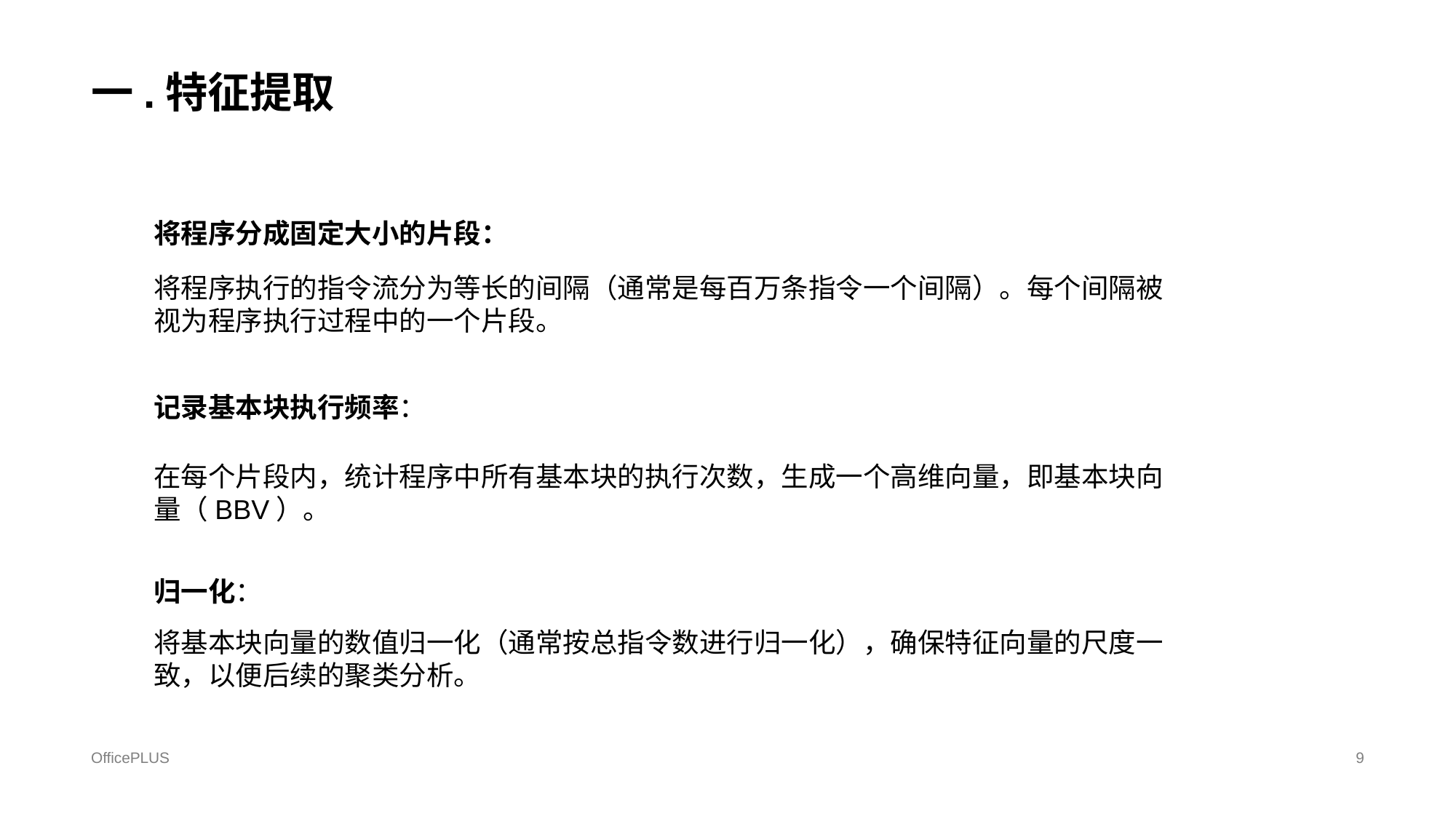

# 一.特征提取
将程序分成固定大小的片段：
将程序执行的指令流分为等长的间隔（通常是每百万条指令一个间隔）。每个间隔被视为程序执行过程中的一个片段。
记录基本块执行频率：
在每个片段内，统计程序中所有基本块的执行次数，生成一个高维向量，即基本块向量（BBV）。
归一化：
将基本块向量的数值归一化（通常按总指令数进行归一化），确保特征向量的尺度一致，以便后续的聚类分析。
OfficePLUS
9